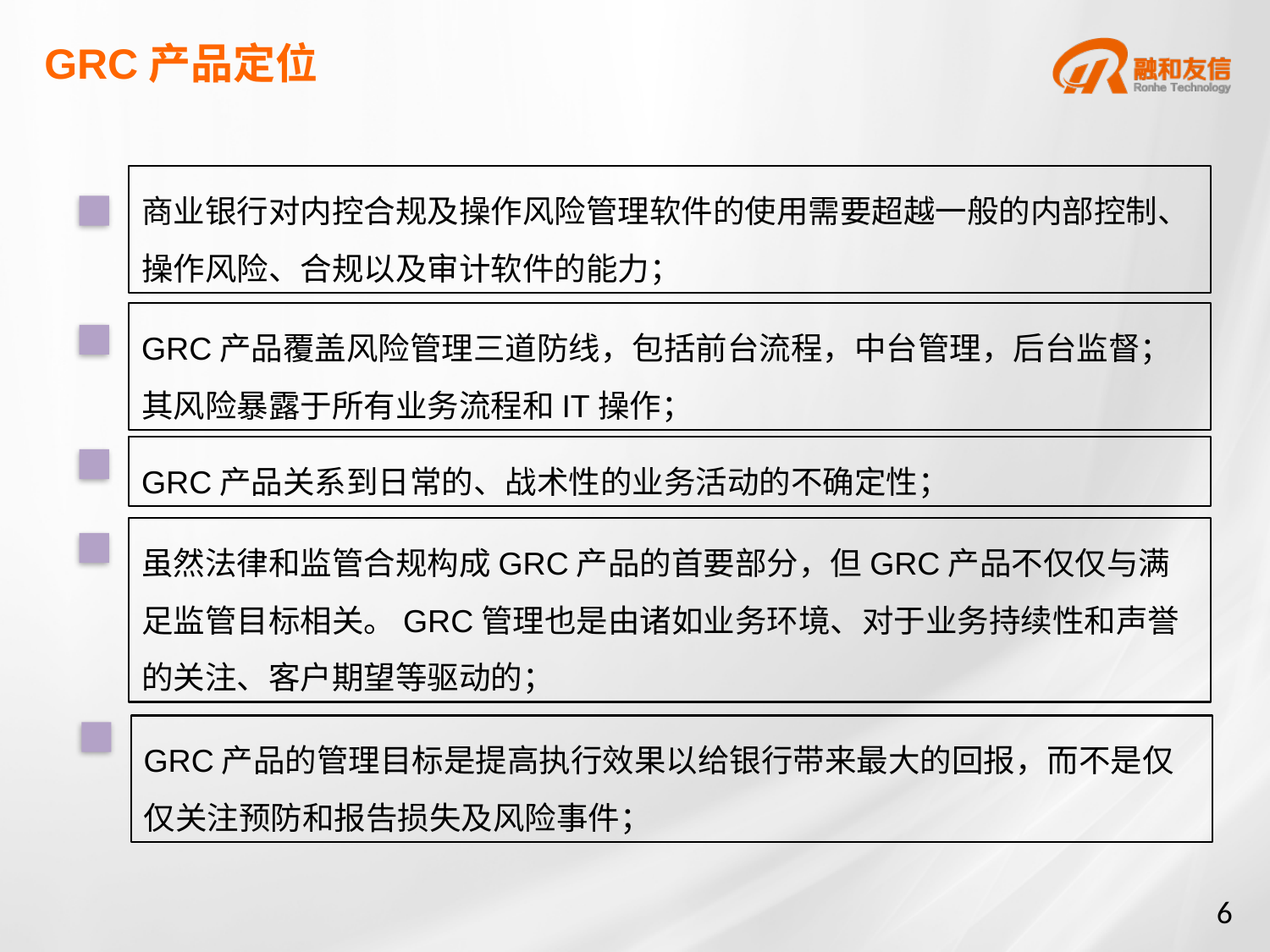

# GRC产品定位
商业银行对内控合规及操作风险管理软件的使用需要超越一般的内部控制、操作风险、合规以及审计软件的能力；

GRC产品覆盖风险管理三道防线，包括前台流程，中台管理，后台监督；其风险暴露于所有业务流程和IT操作；

GRC产品关系到日常的、战术性的业务活动的不确定性；

虽然法律和监管合规构成GRC产品的首要部分，但GRC产品不仅仅与满足监管目标相关。GRC管理也是由诸如业务环境、对于业务持续性和声誉的关注、客户期望等驱动的；

GRC产品的管理目标是提高执行效果以给银行带来最大的回报，而不是仅仅关注预防和报告损失及风险事件；

6